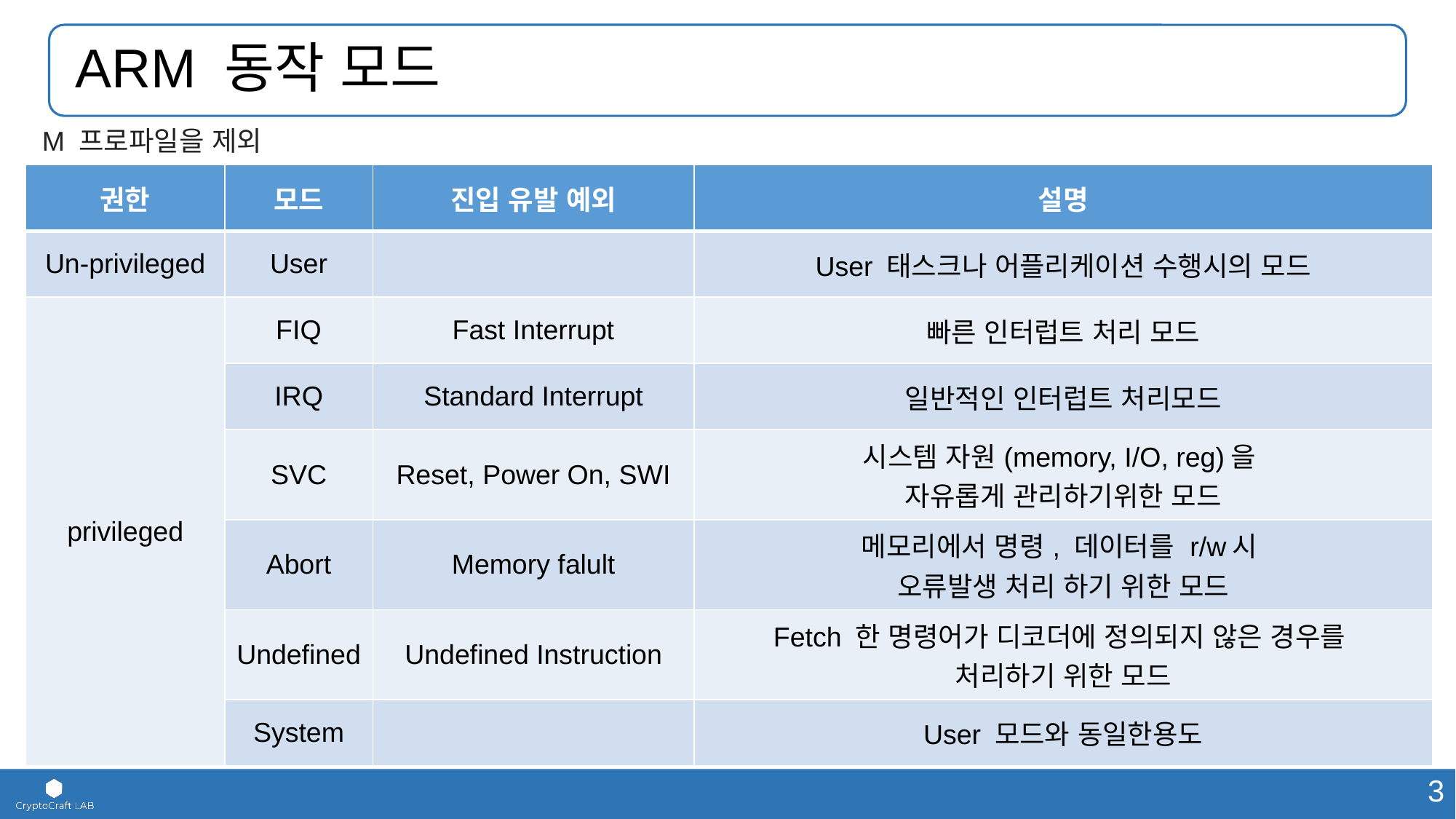

# ARM 동작 모드
M 프로파일을 제외
| 권한 | 모드 | 진입 유발 예외 | 설명 |
| --- | --- | --- | --- |
| Un-privileged | User |  | User 태스크나 어플리케이션 수행시의 모드 |
| privileged | FIQ | Fast Interrupt | 빠른 인터럽트 처리 모드 |
|  | IRQ | Standard Interrupt | 일반적인 인터럽트 처리모드 |
|  | SVC | Reset, Power On, SWI | 시스템 자원(memory, I/O, reg)을 자유롭게 관리하기위한 모드 |
|  | Abort | Memory falult | 메모리에서 명령, 데이터를 r/w시 오류발생 처리 하기 위한 모드 |
|  | Undefined | Undefined Instruction | Fetch 한 명령어가 디코더에 정의되지 않은 경우를 처리하기 위한 모드 |
|  | System |  | User 모드와 동일한용도 |